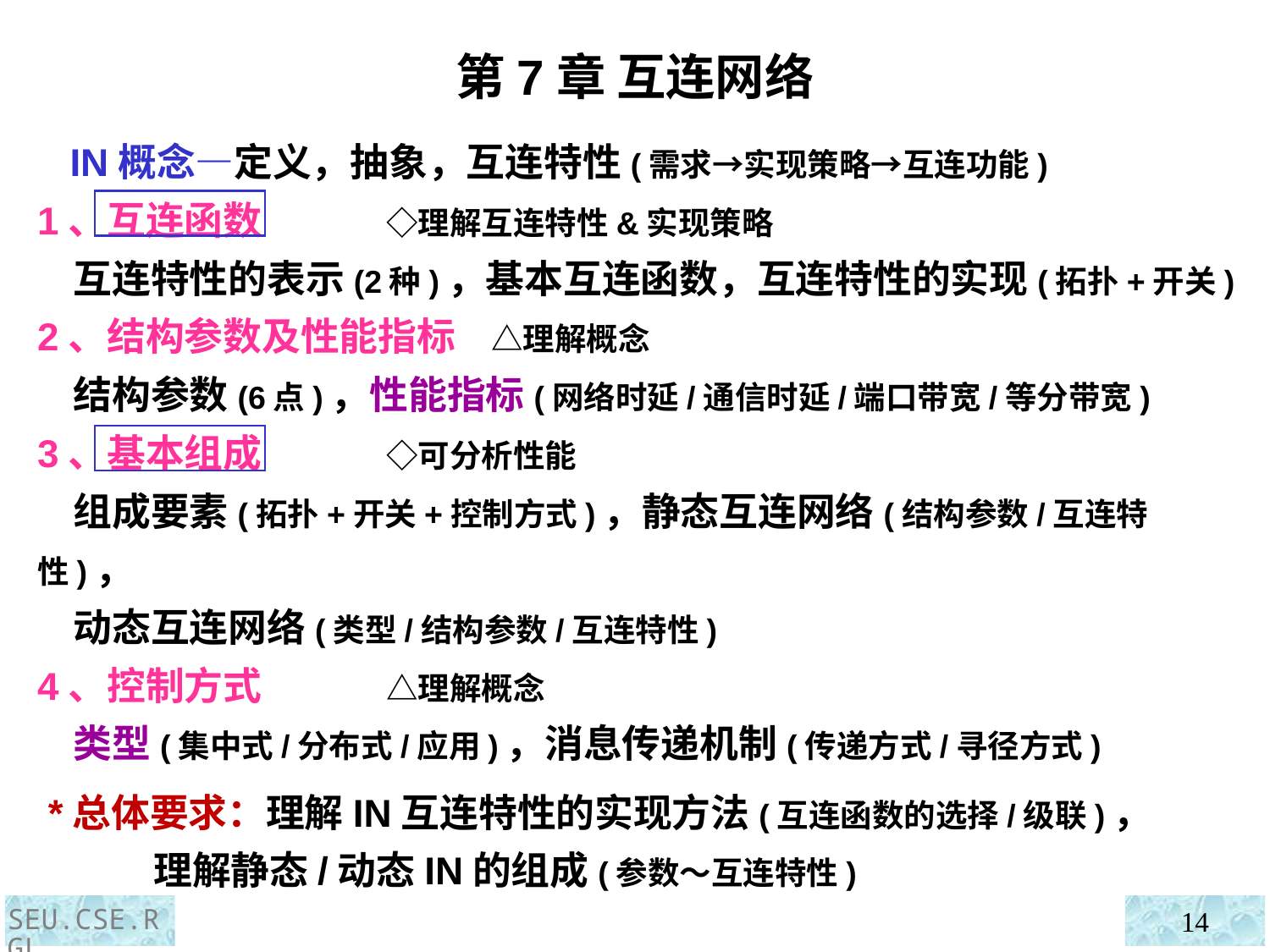

第7章 互连网络
   IN概念—定义，抽象，互连特性(需求→实现策略→互连功能)
1、互连函数              ◇理解互连特性&实现策略
   互连特性的表示(2种)，基本互连函数，互连特性的实现(拓扑+开关)
2、结构参数及性能指标    △理解概念
   结构参数(6点)，性能指标(网络时延/通信时延/端口带宽/等分带宽)
3、基本组成              ◇可分析性能
   组成要素(拓扑+开关+控制方式)，静态互连网络(结构参数/互连特性)，
   动态互连网络(类型/结构参数/互连特性)
4、控制方式              △理解概念
   类型(集中式/分布式/应用)，消息传递机制(传递方式/寻径方式)
 *总体要求：理解IN互连特性的实现方法(互连函数的选择/级联)，
            理解静态/动态IN的组成(参数～互连特性)

SEU.CSE.RGL
14